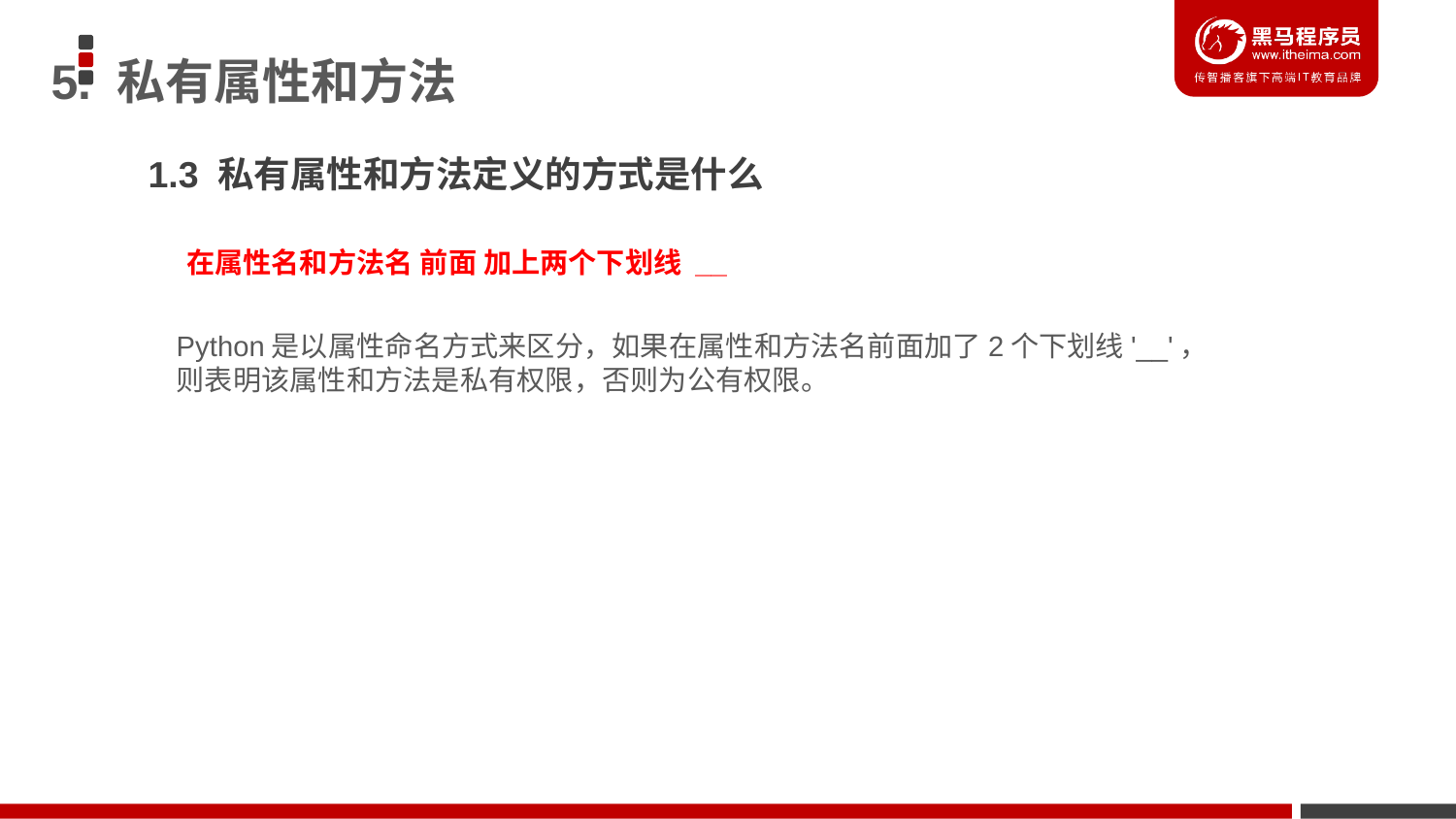

5. 私有属性和方法
1.3 私有属性和方法定义的方式是什么
在属性名和方法名 前面 加上两个下划线 __
Python是以属性命名方式来区分，如果在属性和方法名前面加了2个下划线'__'，
则表明该属性和方法是私有权限，否则为公有权限。